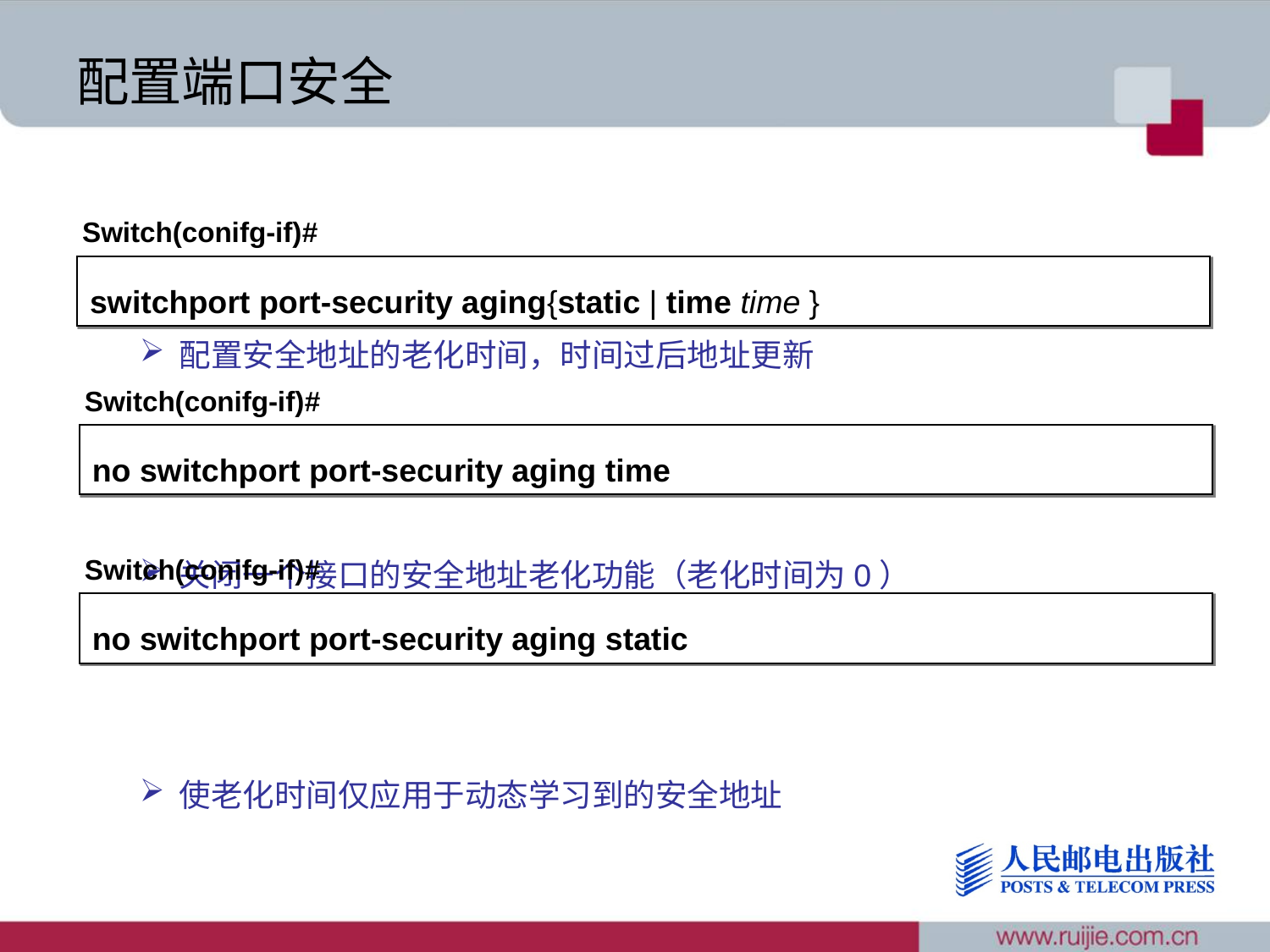

# 配置端口安全
Switch(conifg-if)#
switchport port-security aging{static | time time }
配置安全地址的老化时间，时间过后地址更新

关闭一个接口的安全地址老化功能（老化时间为0）

使老化时间仅应用于动态学习到的安全地址

Switch(conifg-if)#
no switchport port-security aging time
Switch(conifg-if)#
no switchport port-security aging static